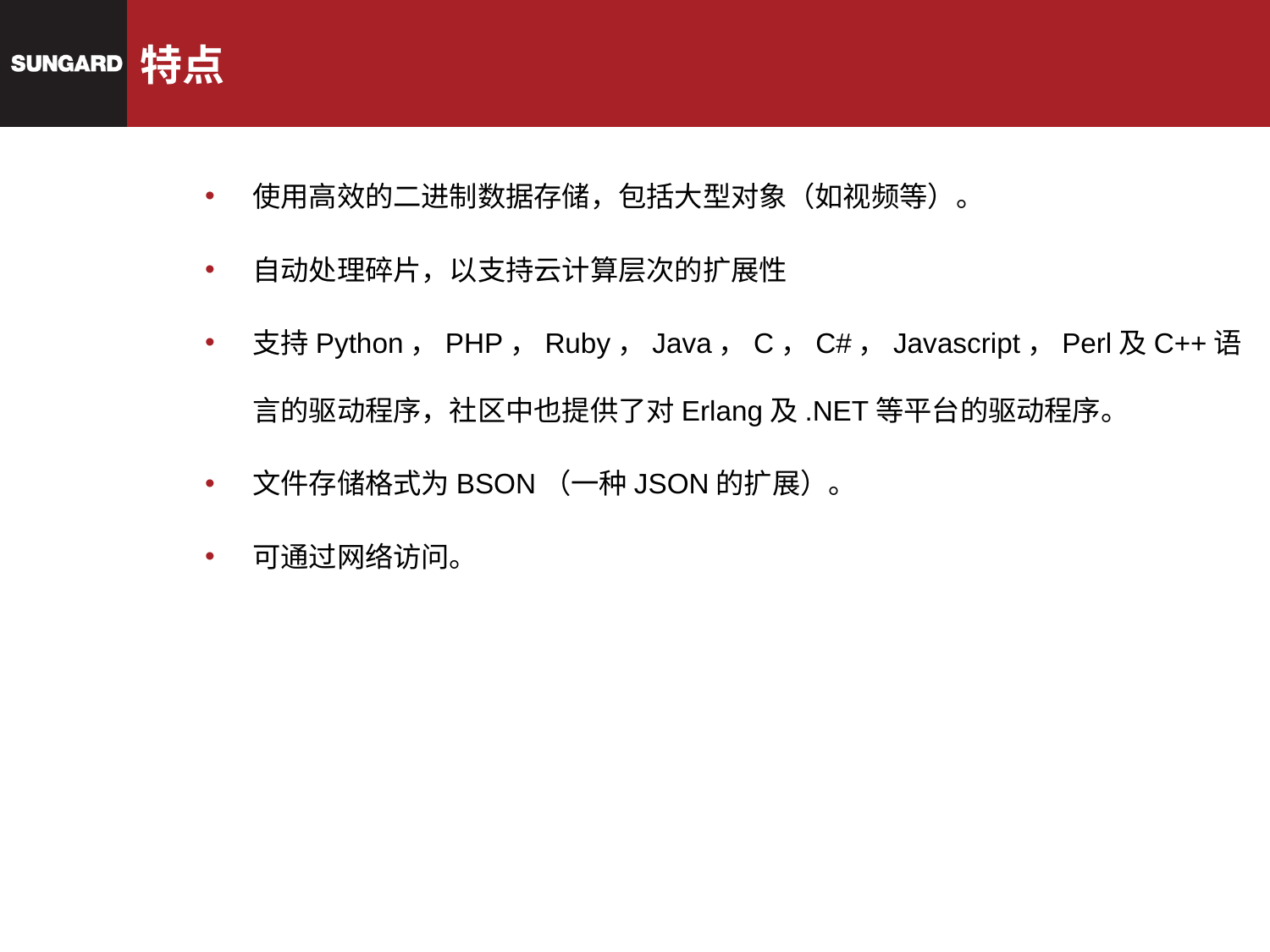

# 特点
使用高效的二进制数据存储，包括大型对象（如视频等）。
自动处理碎片，以支持云计算层次的扩展性
支持Python，PHP，Ruby，Java，C，C#，Javascript，Perl及C++语言的驱动程序，社区中也提供了对Erlang及.NET等平台的驱动程序。
文件存储格式为BSON（一种JSON的扩展）。
可通过网络访问。